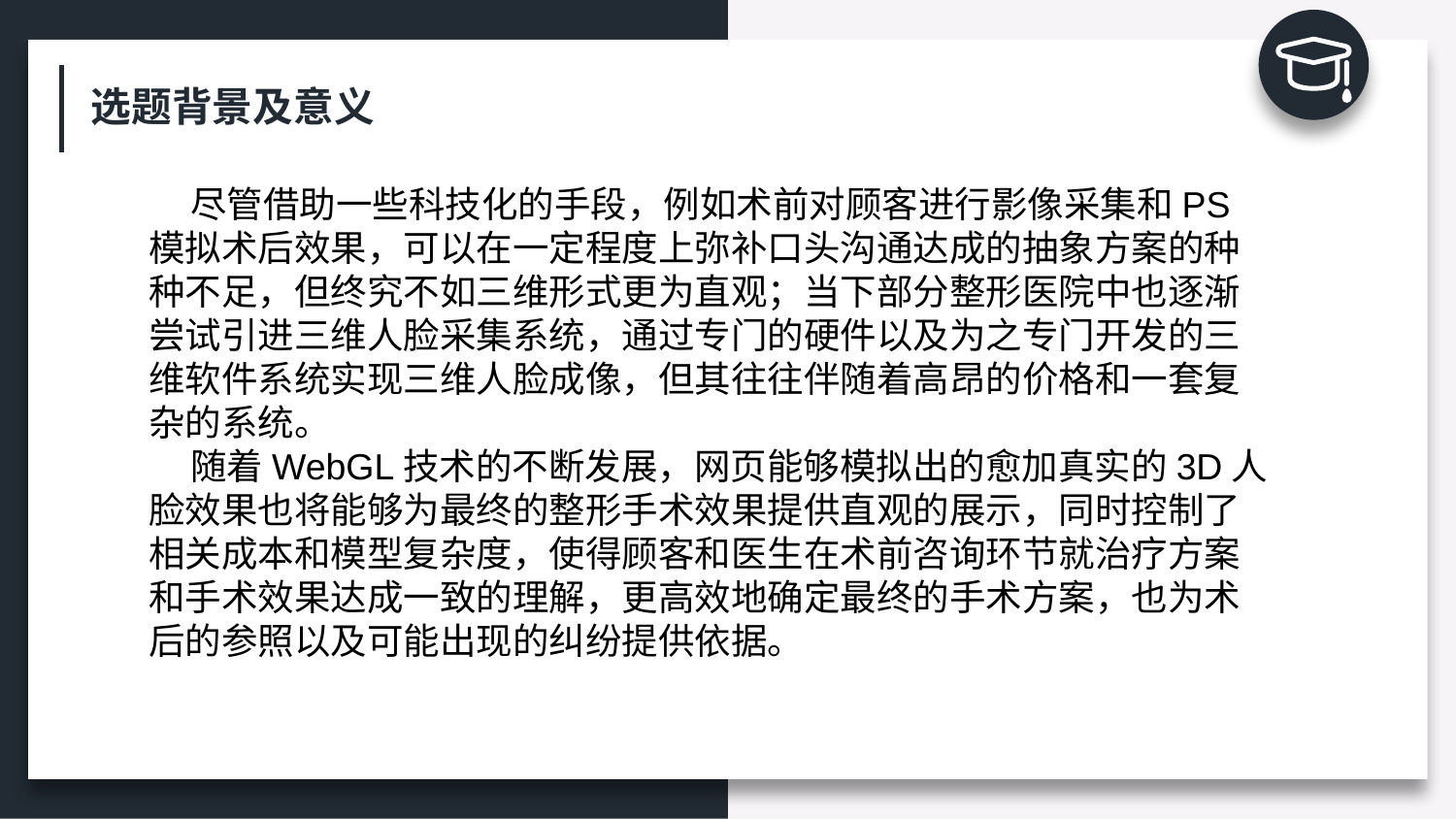

选题背景及意义
    尽管借助一些科技化的手段，例如术前对顾客进行影像采集和PS模拟术后效果，可以在一定程度上弥补口头沟通达成的抽象方案的种种不足，但终究不如三维形式更为直观；当下部分整形医院中也逐渐尝试引进三维人脸采集系统，通过专门的硬件以及为之专门开发的三维软件系统实现三维人脸成像，但其往往伴随着高昂的价格和一套复杂的系统。
    随着WebGL技术的不断发展，网页能够模拟出的愈加真实的3D人脸效果也将能够为最终的整形手术效果提供直观的展示，同时控制了相关成本和模型复杂度，使得顾客和医生在术前咨询环节就治疗方案和手术效果达成一致的理解，更高效地确定最终的手术方案，也为术后的参照以及可能出现的纠纷提供依据。